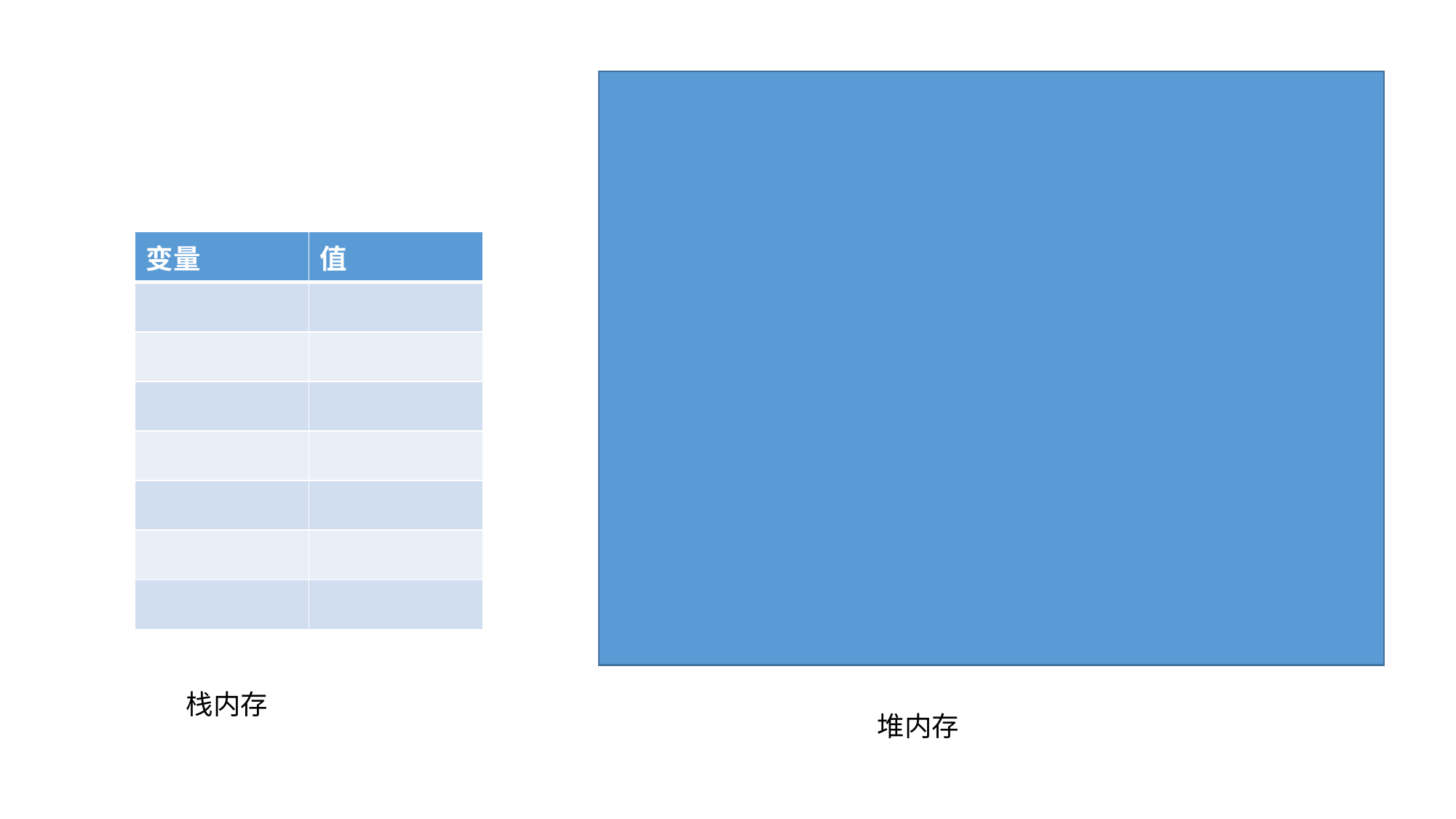

| 变量 | 值 |
| --- | --- |
|  |  |
|  |  |
|  |  |
|  |  |
|  |  |
|  |  |
|  |  |
栈内存
堆内存